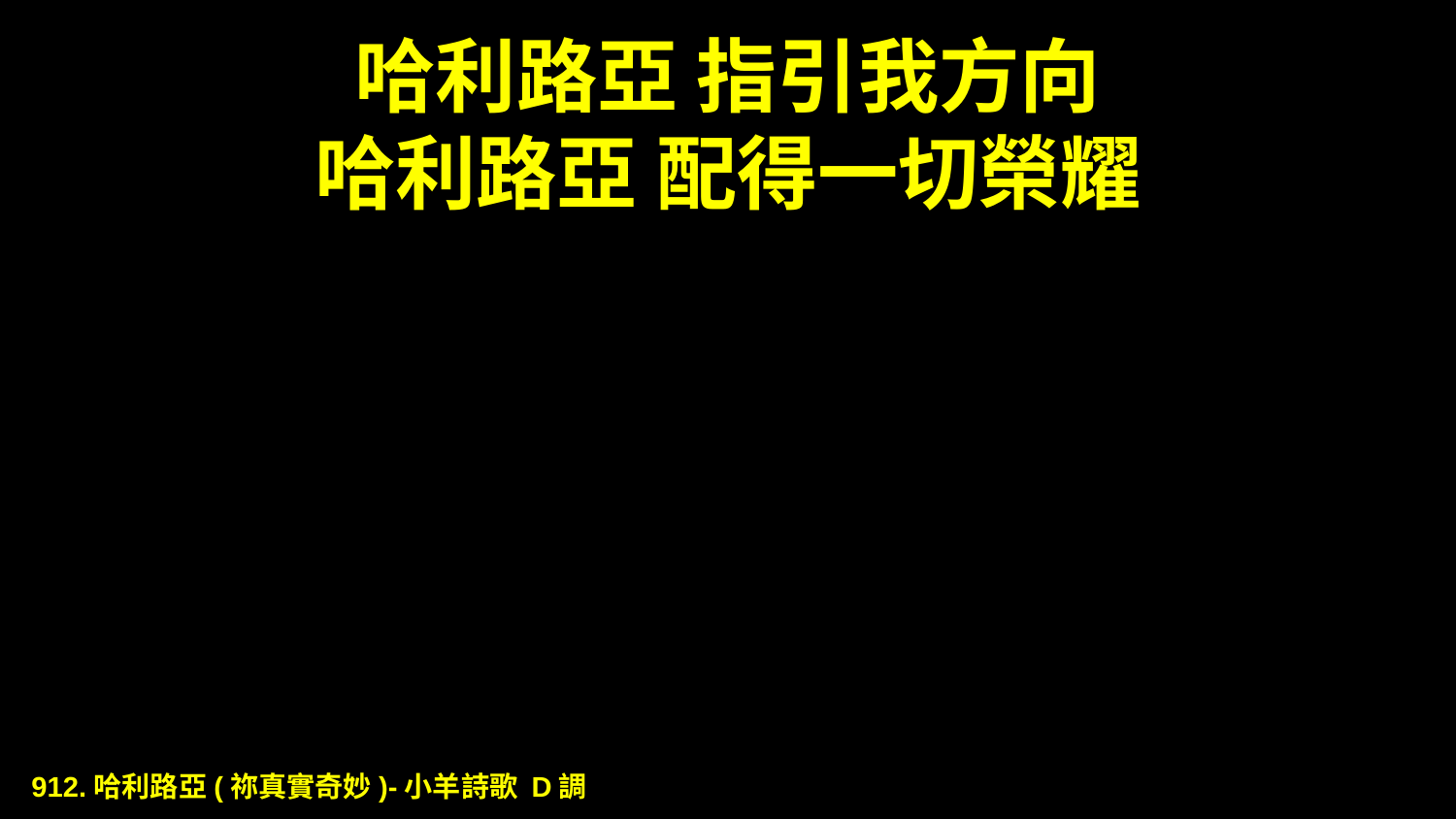

# 哈利路亞 指引我方向 哈利路亞 配得一切榮耀
912.哈利路亞(祢真實奇妙)-小羊詩歌 D調